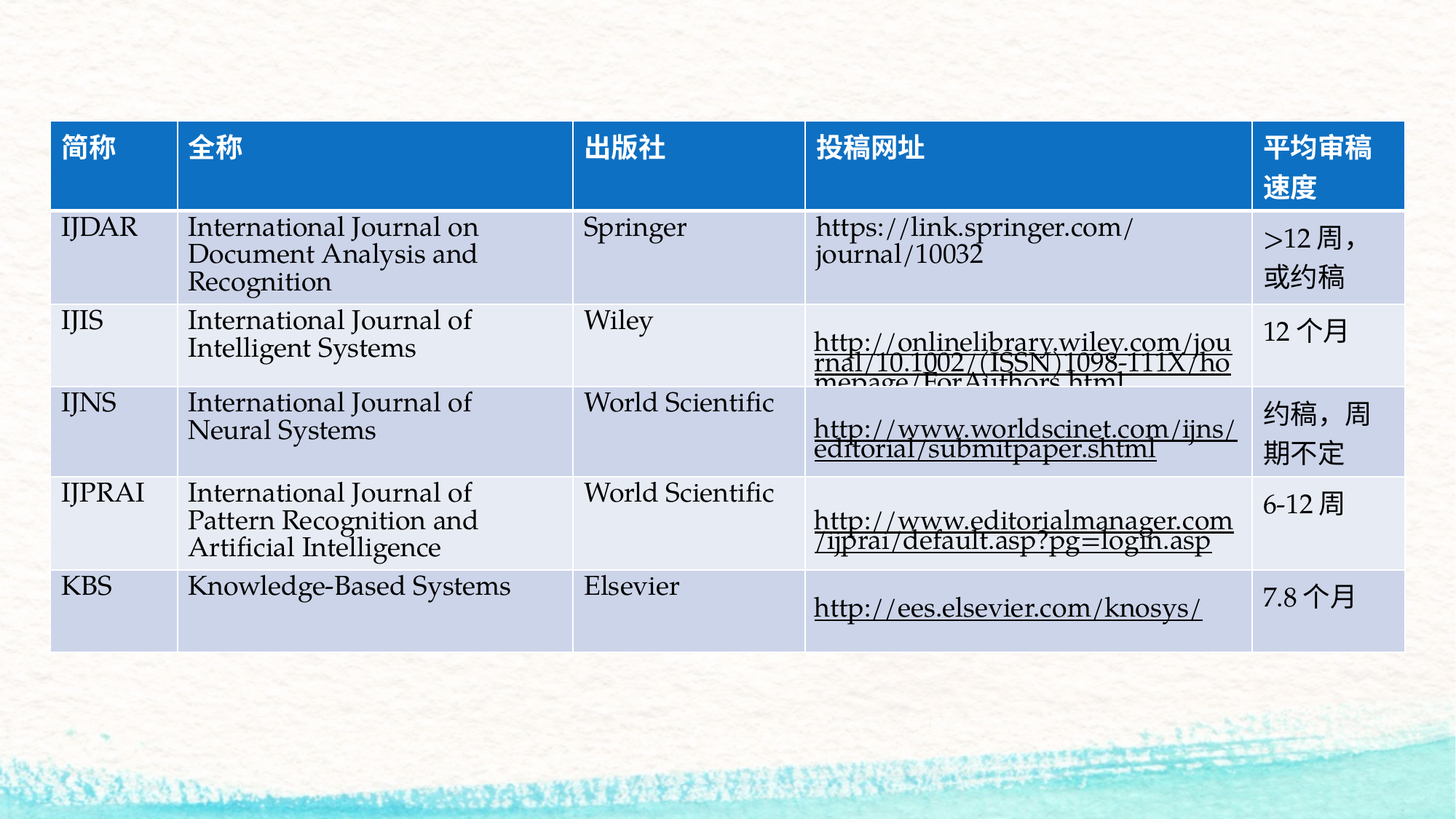

| 简称 | 全称 | 出版社 | 投稿网址 | 平均审稿速度 |
| --- | --- | --- | --- | --- |
| IJDAR | International Journal on Document Analysis and Recognition | Springer | https://link.springer.com/journal/10032 | >12周，或约稿 |
| IJIS | International Journal of Intelligent Systems | Wiley | http://onlinelibrary.wiley.com/journal/10.1002/(ISSN)1098-111X/homepage/ForAuthors.html | 12个月 |
| IJNS | International Journal of Neural Systems | World Scientific | http://www.worldscinet.com/ijns/editorial/submitpaper.shtml | 约稿，周期不定 |
| IJPRAI | International Journal of Pattern Recognition and Artificial Intelligence | World Scientific | http://www.editorialmanager.com/ijprai/default.asp?pg=login.asp | 6-12周 |
| KBS | Knowledge-Based Systems | Elsevier | http://ees.elsevier.com/knosys/ | 7.8个月 |